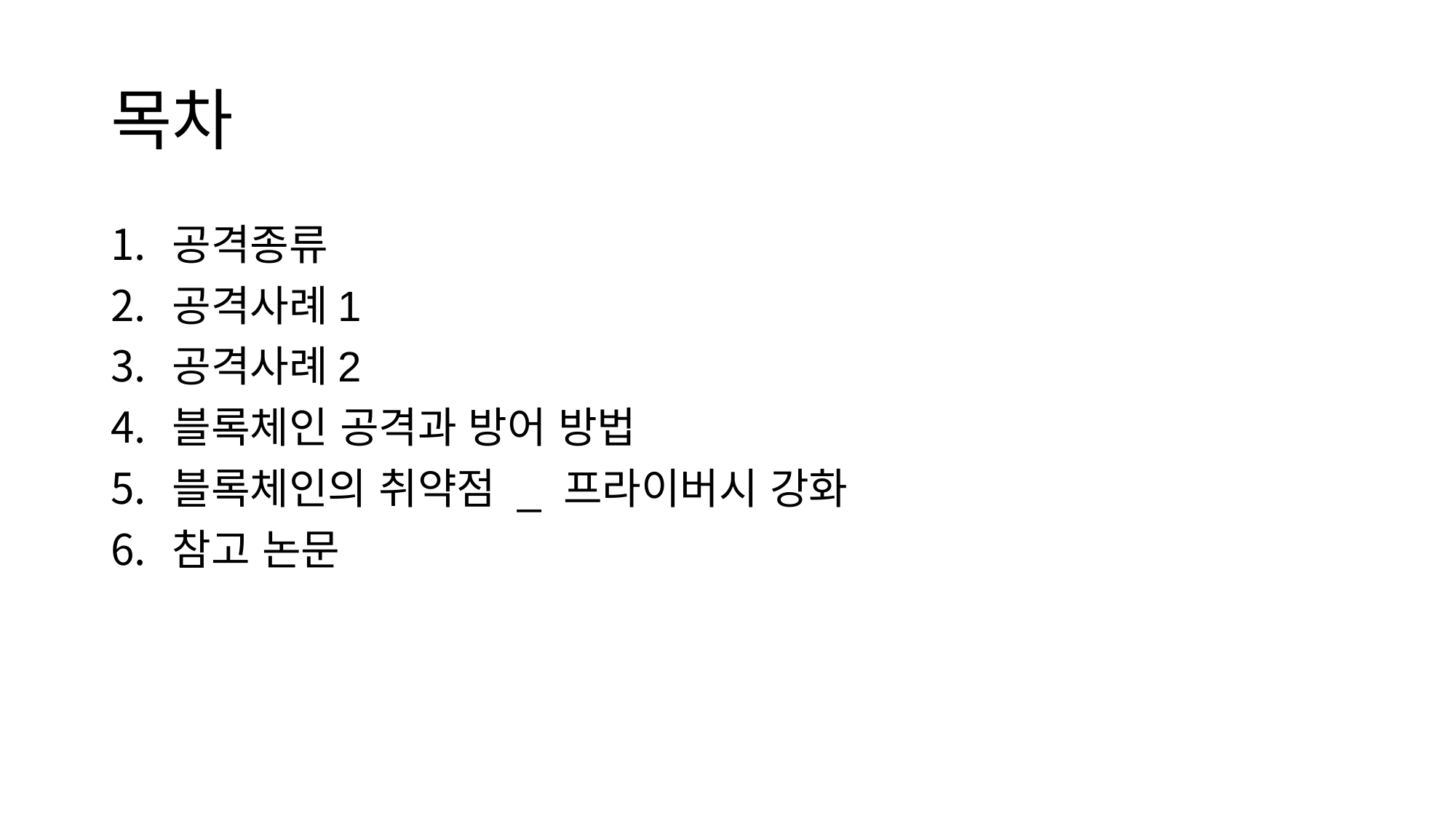

# 목차
공격종류
공격사례1
공격사례2
블록체인 공격과 방어 방법
블록체인의 취약점 _ 프라이버시 강화
참고 논문